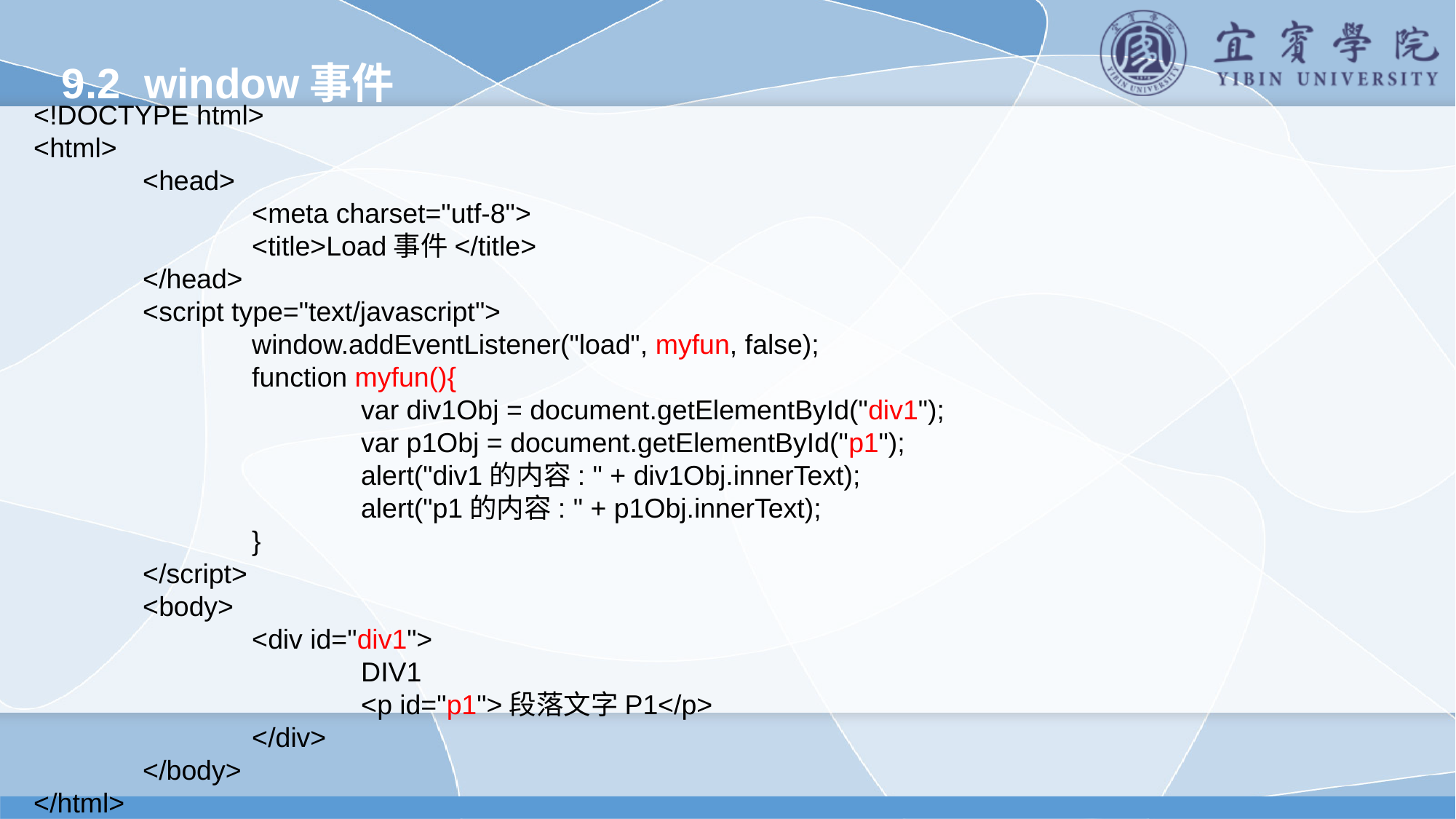

9.2  window事件
<!DOCTYPE html>
<html>
	<head>
		<meta charset="utf-8">
		<title>Load事件</title>
	</head>
	<script type="text/javascript">
		window.addEventListener("load", myfun, false);
		function myfun(){
			var div1Obj = document.getElementById("div1");
			var p1Obj = document.getElementById("p1");
			alert("div1的内容: " + div1Obj.innerText);
			alert("p1的内容: " + p1Obj.innerText);
		}
	</script>
	<body>
		<div id="div1">
			DIV1
			<p id="p1">段落文字P1</p>
		</div>
	</body>
</html>